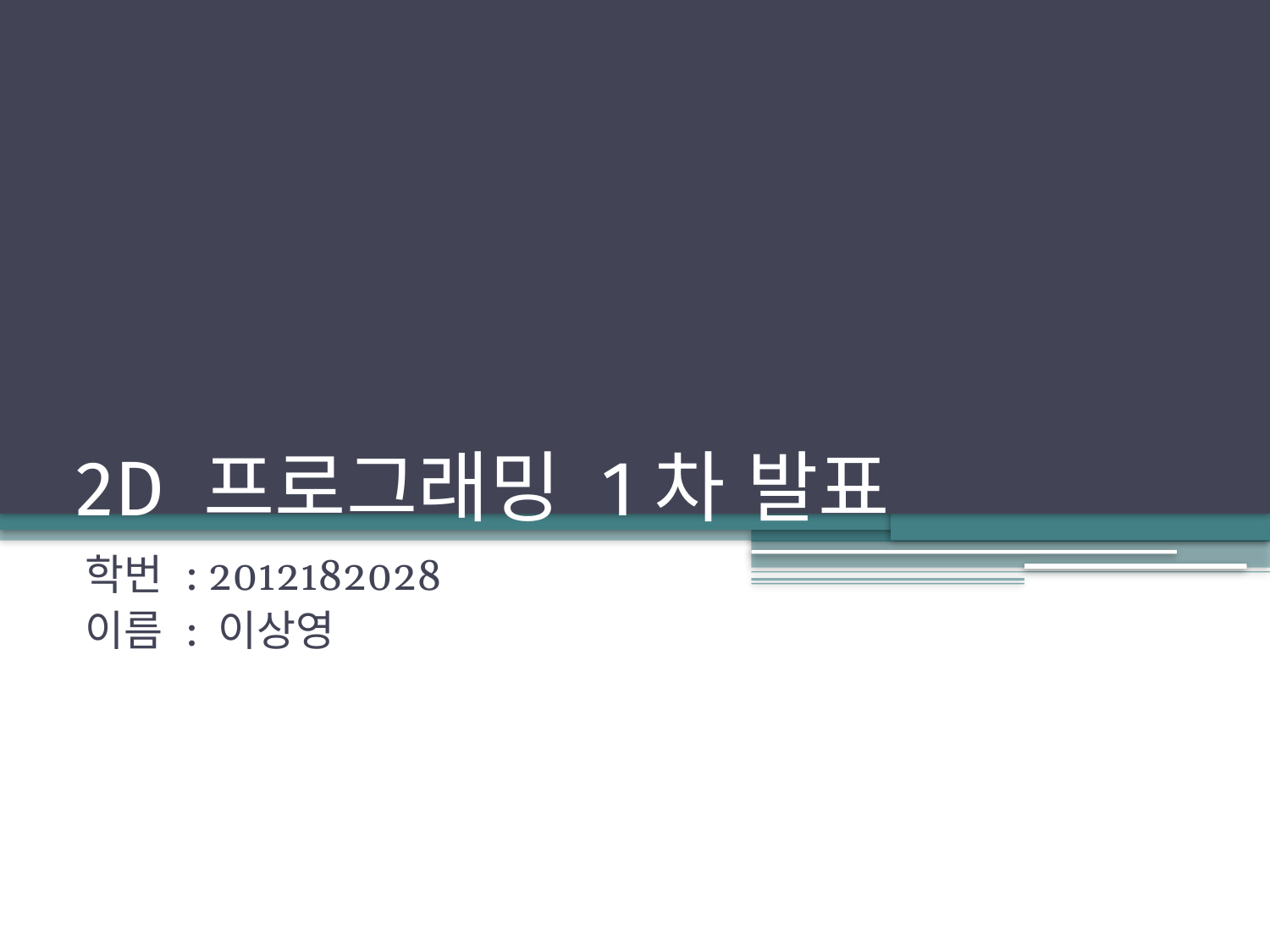

# 2D 프로그래밍 1차 발표
학번 : 2012182028
이름 : 이상영